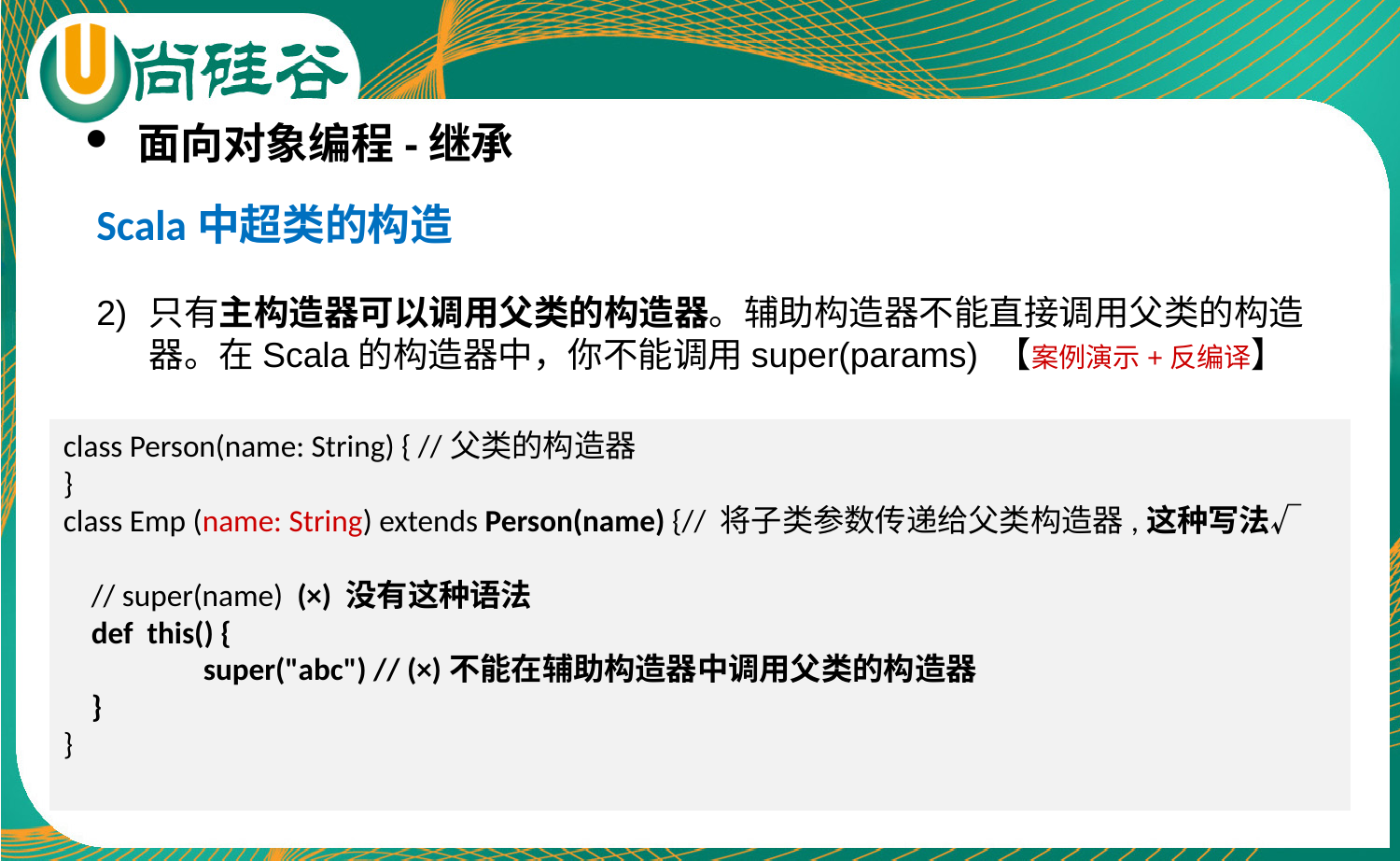

面向对象编程-继承

Scala中超类的构造

只有主构造器可以调用父类的构造器。辅助构造器不能直接调用父类的构造器。在Scala的构造器中，你不能调用super(params) 【案例演示+反编译】

class Person(name: String) { //父类的构造器
}
class Emp (name: String) extends Person(name) {// 将子类参数传递给父类构造器,这种写法√

    // super(name)  (×) 没有这种语法
    def  this() {
    	super("abc") // (×)不能在辅助构造器中调用父类的构造器
    }
}